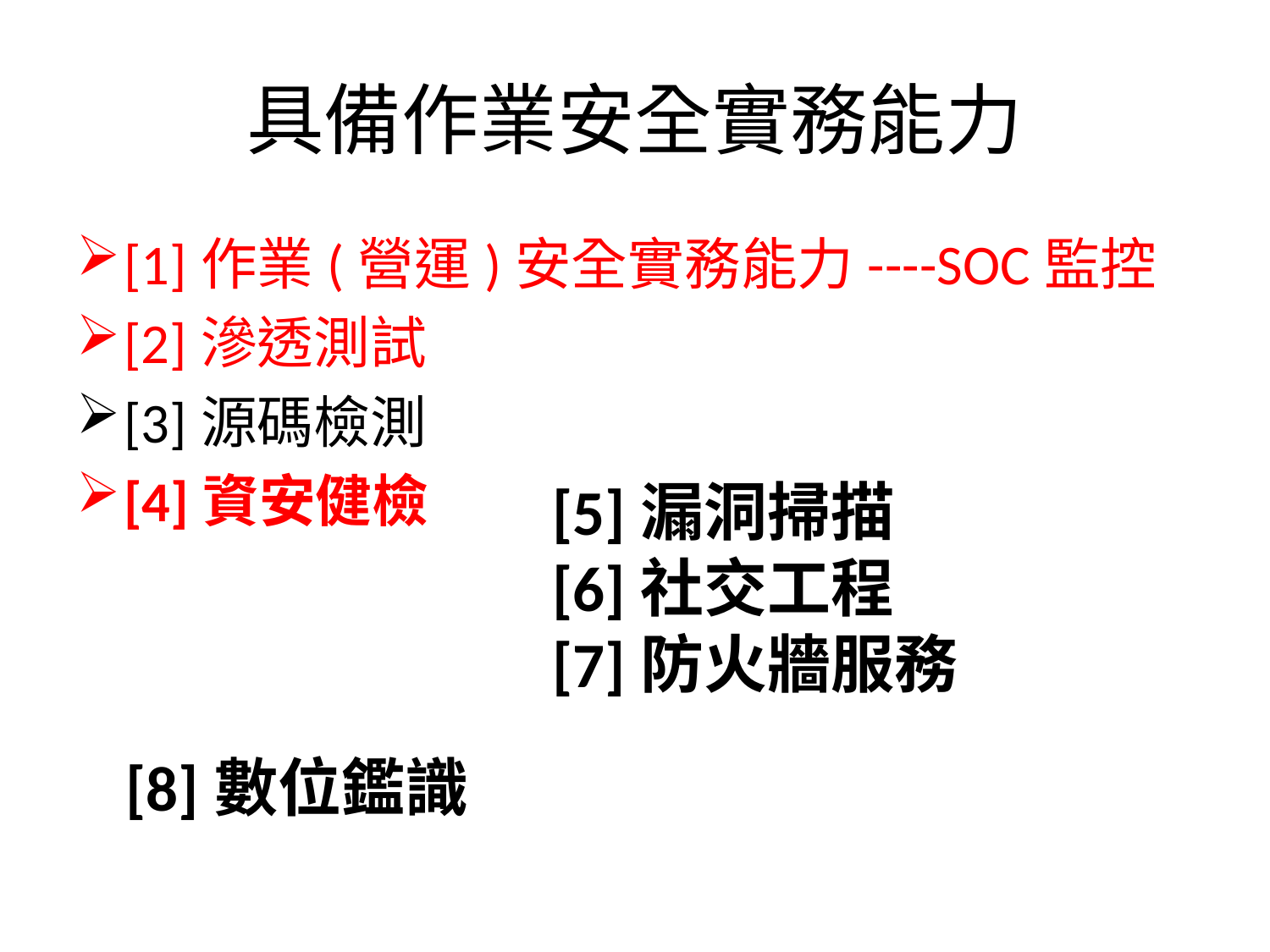

# 具備作業安全實務能力
[1]作業(營運)安全實務能力----SOC監控
[2]滲透測試
[3]源碼檢測
[4]資安健檢
[5]漏洞掃描
[6]社交工程
[7]防火牆服務
[8]數位鑑識